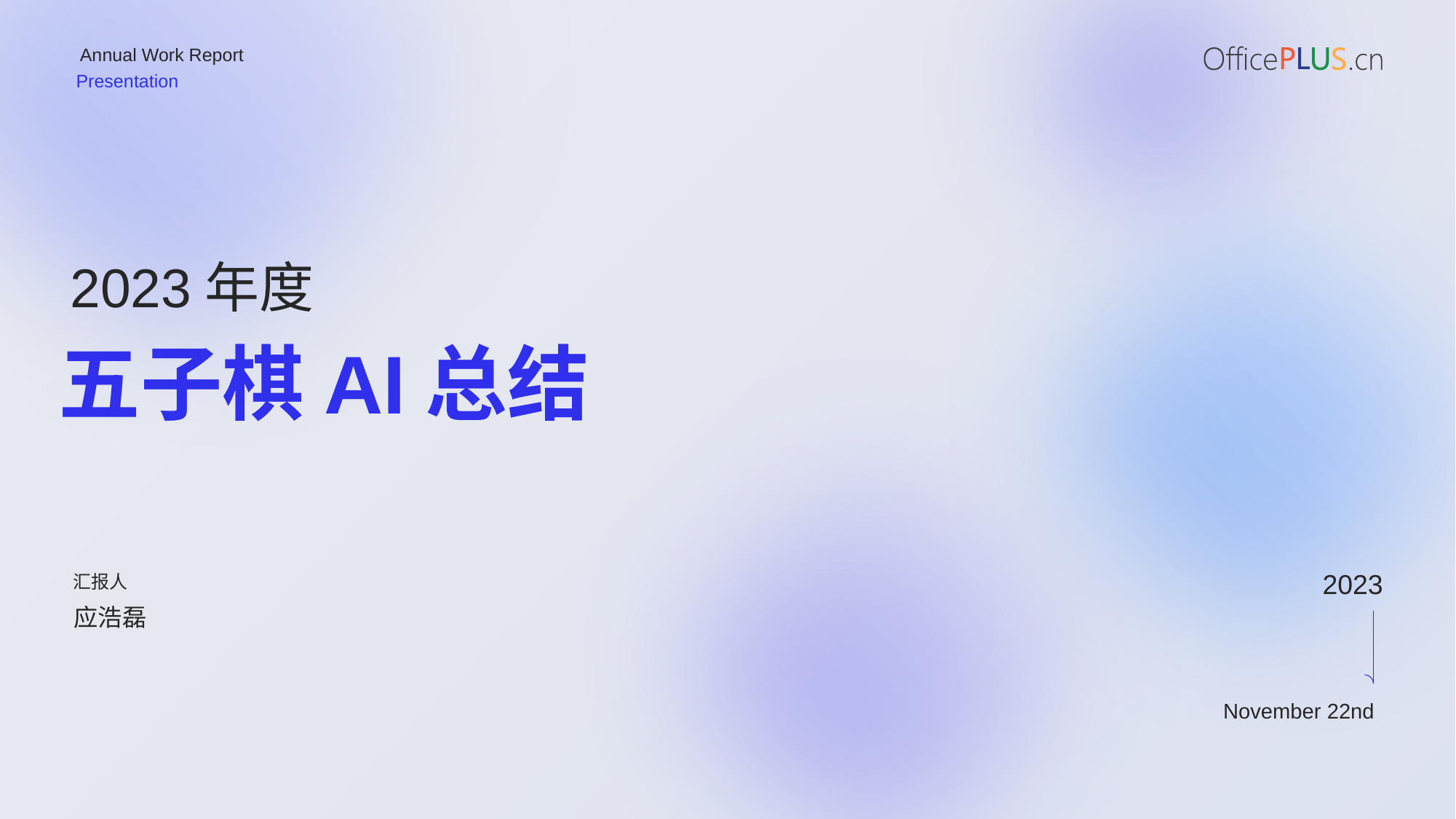

Annual Work Report

Presentation
2023年度
五子棋AI总结
2023
汇报人
应浩磊

November 22nd